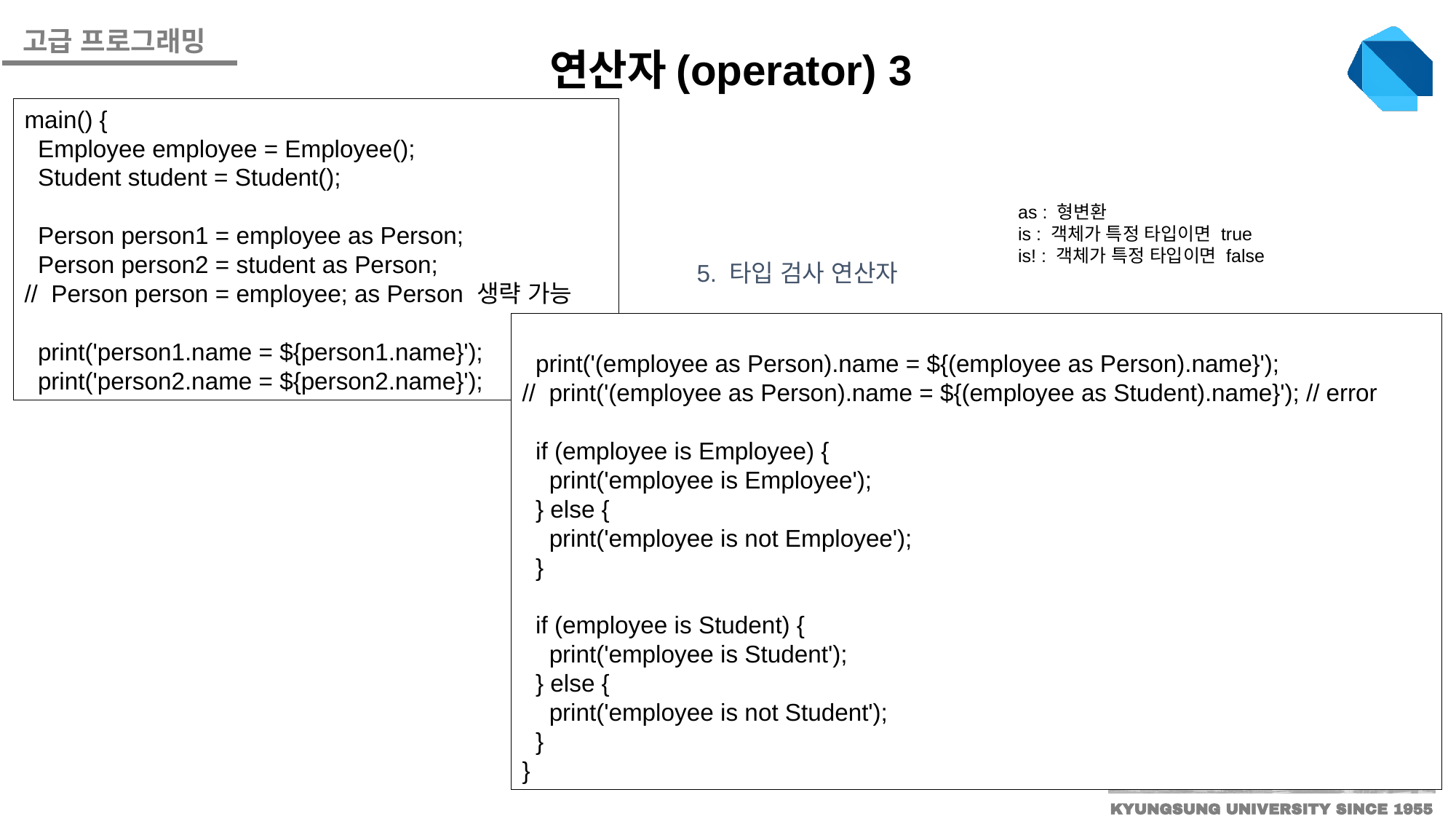

연산자(operator) 3
main() {
  Employee employee = Employee();
  Student student = Student();

  Person person1 = employee as Person;
  Person person2 = student as Person;
//  Person person = employee; as Person 생략 가능

  print('person1.name = ${person1.name}');
  print('person2.name = ${person2.name}');
as : 형변환
is : 객체가 특정 타입이면 true
is! : 객체가 특정 타입이면 false
5. 타입 검사 연산자

  print('(employee as Person).name = ${(employee as Person).name}');
//  print('(employee as Person).name = ${(employee as Student).name}'); // error

  if (employee is Employee) {
    print('employee is Employee');
  } else {
    print('employee is not Employee');
  }

  if (employee is Student) {
    print('employee is Student');
  } else {
    print('employee is not Student');
  }
}